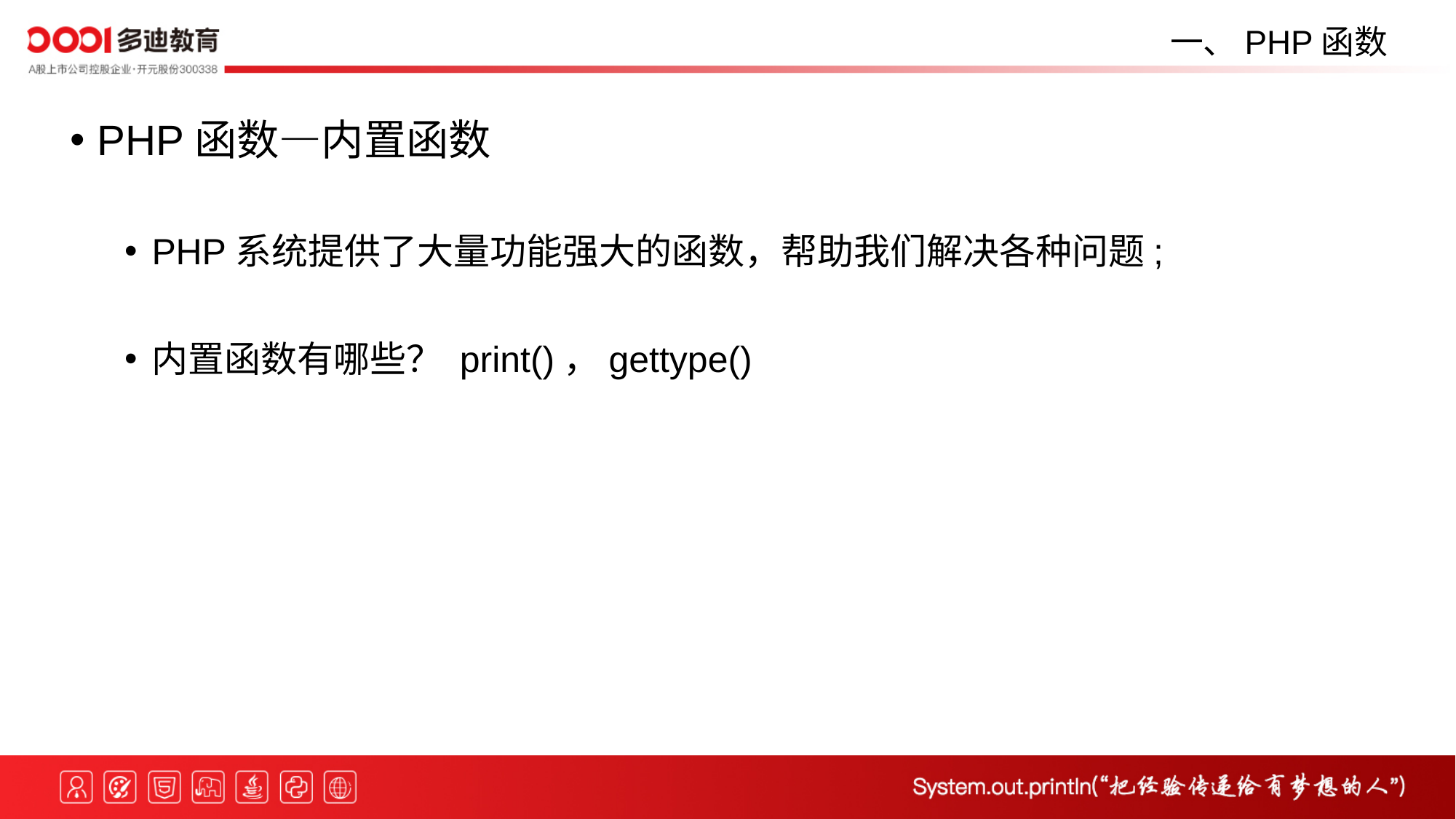

一、PHP函数
PHP函数—内置函数

PHP系统提供了大量功能强大的函数，帮助我们解决各种问题;

内置函数有哪些？ print()，gettype()